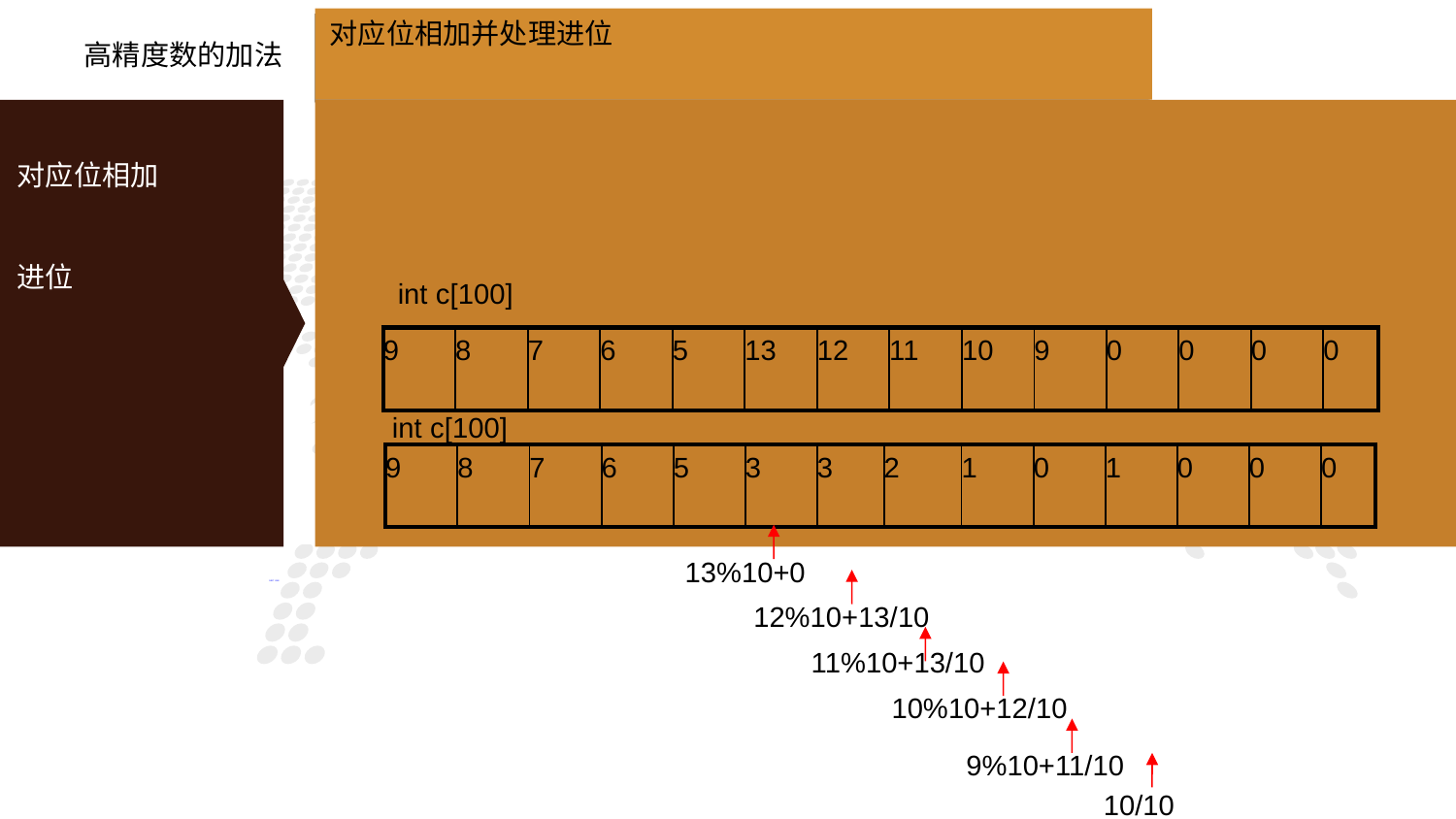

对应位相加并处理进位
高精度数的加法

对应位相加

进位

 int c[100]
1
| 9 | 8 | 7 | 6 | 5 | 13 | 12 | 11 | 10 | 9 | 0 | 0 | 0 | 0 |
| --- | --- | --- | --- | --- | --- | --- | --- | --- | --- | --- | --- | --- | --- |
 int c[100]
| 9 | 8 | 7 | 6 | 5 | 3 | 3 | 2 | 1 | 0 | 1 | 0 | 0 | 0 |
| --- | --- | --- | --- | --- | --- | --- | --- | --- | --- | --- | --- | --- | --- |

13%10+0

12%10+13/10
PART  ONE

11%10+13/10

10%10+12/10

9%10+11/10

10/10